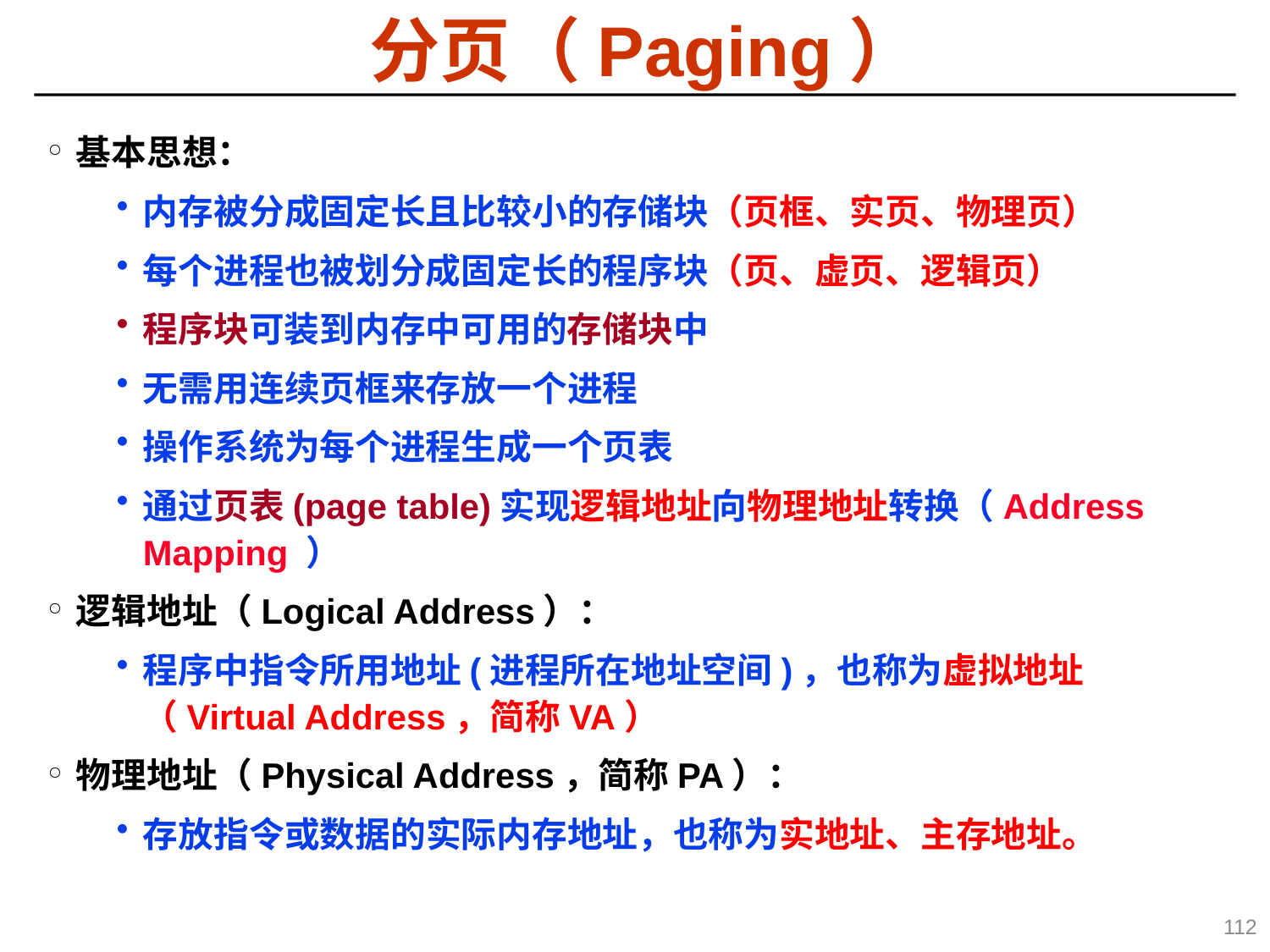

分页（Paging）
基本思想：
内存被分成固定长且比较小的存储块（页框、实页、物理页）
每个进程也被划分成固定长的程序块（页、虚页、逻辑页）
程序块可装到内存中可用的存储块中
无需用连续页框来存放一个进程
操作系统为每个进程生成一个页表
通过页表(page table)实现逻辑地址向物理地址转换（Address Mapping ）
逻辑地址（Logical Address）：
程序中指令所用地址(进程所在地址空间)，也称为虚拟地址（Virtual Address，简称VA）
物理地址（Physical Address，简称PA）：
存放指令或数据的实际内存地址，也称为实地址、主存地址。
112